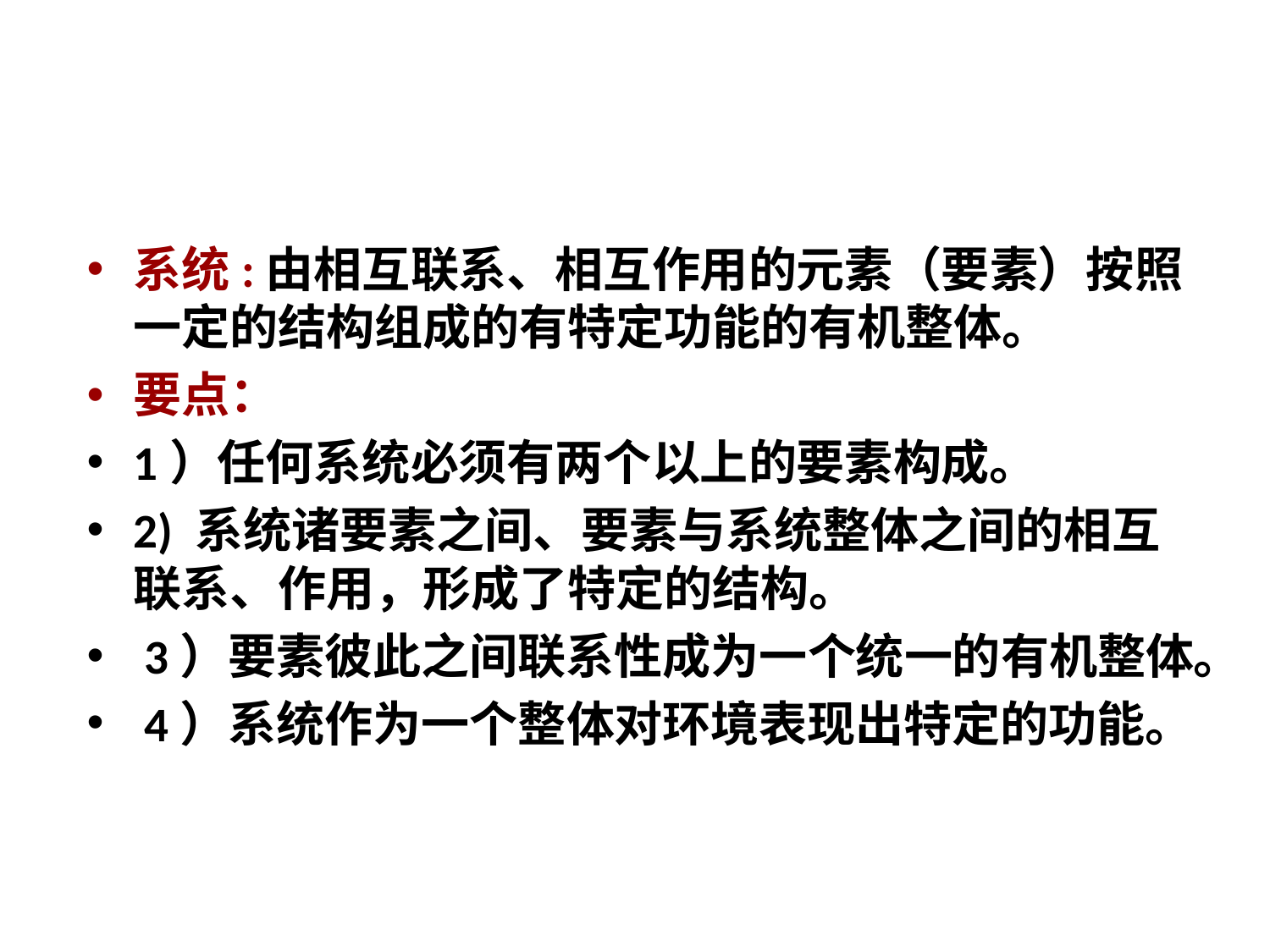

系统:由相互联系、相互作用的元素（要素）按照一定的结构组成的有特定功能的有机整体。
要点：
1）任何系统必须有两个以上的要素构成。
2) 系统诸要素之间、要素与系统整体之间的相互联系、作用，形成了特定的结构。
 3）要素彼此之间联系性成为一个统一的有机整体。
 4）系统作为一个整体对环境表现出特定的功能。